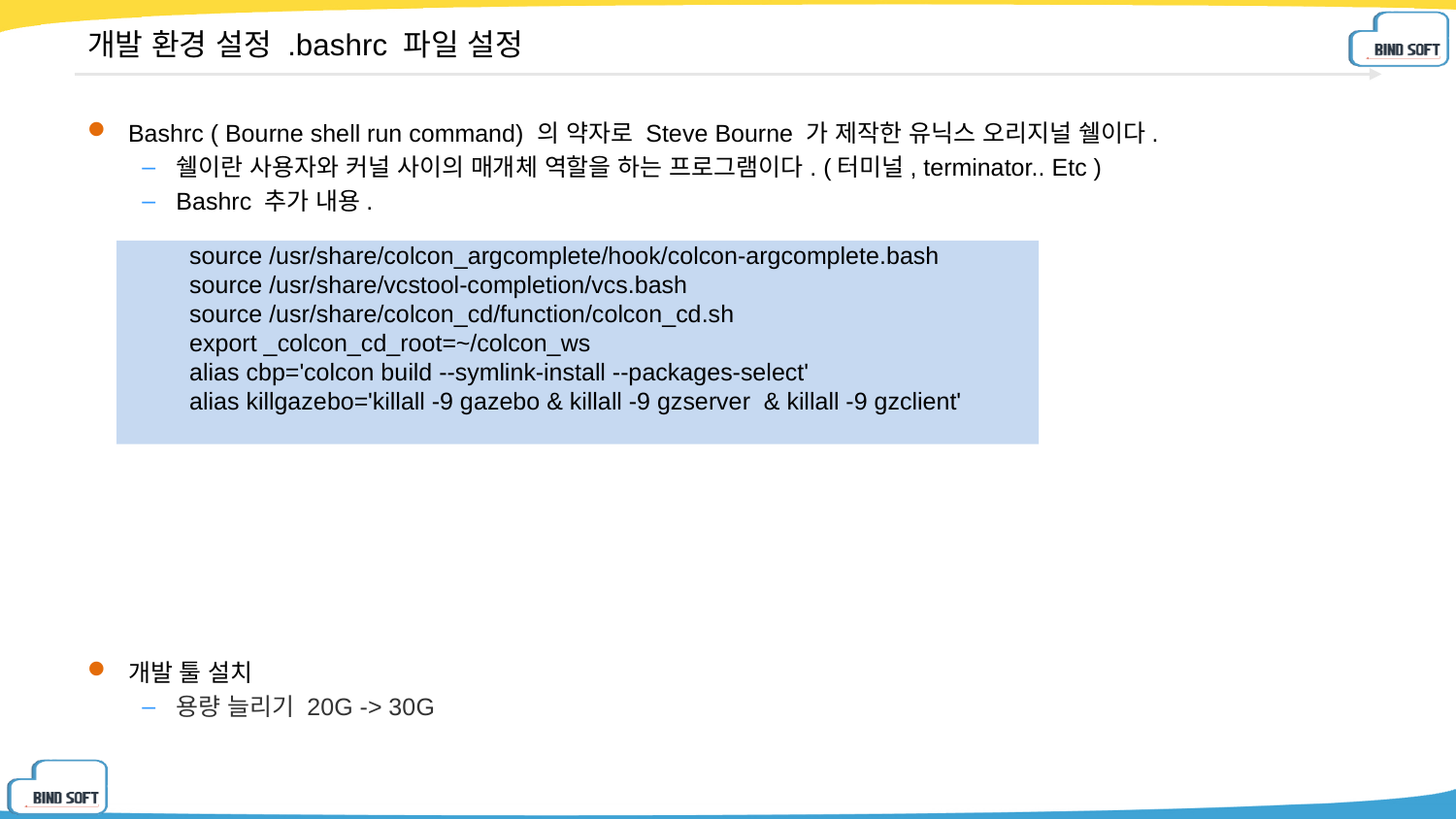

# 개발 환경 설정 .bashrc 파일 설정
Bashrc ( Bourne shell run command) 의 약자로 Steve Bourne 가 제작한 유닉스 오리지널 쉘이다.
쉘이란 사용자와 커널 사이의 매개체 역할을 하는 프로그램이다. (터미널, terminator.. Etc )
Bashrc 추가 내용.

개발 툴 설치
용량 늘리기 20G -> 30G

source /usr/share/colcon_argcomplete/hook/colcon-argcomplete.bash
source /usr/share/vcstool-completion/vcs.bash
source /usr/share/colcon_cd/function/colcon_cd.sh
export _colcon_cd_root=~/colcon_ws
alias cbp='colcon build --symlink-install --packages-select'
alias killgazebo='killall -9 gazebo & killall -9 gzserver  & killall -9 gzclient'